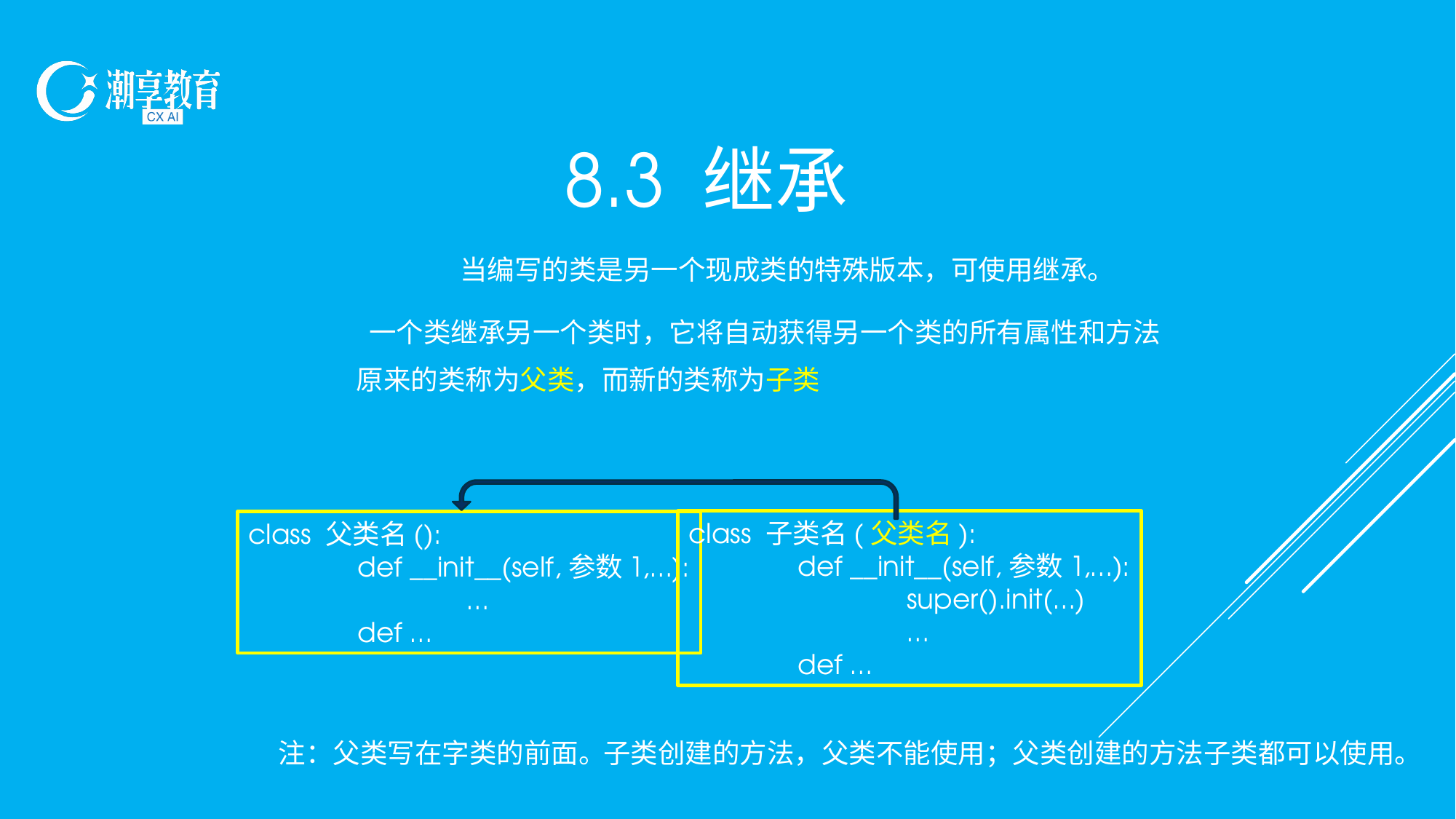

8.3 继承
当编写的类是另一个现成类的特殊版本，可使用继承。
一个类继承另一个类时，它将自动获得另一个类的所有属性和方法
原来的类称为父类，而新的类称为子类

class 子类名(父类名):
	def __init__(self,参数1,…):
		super().init(…)
		…
	def …
class 父类名():
	def __init__(self,参数1,…):
		…
	def …
子类创建的方法，父类不能使用；父类创建的方法子类都可以使用。
注：父类写在字类的前面。